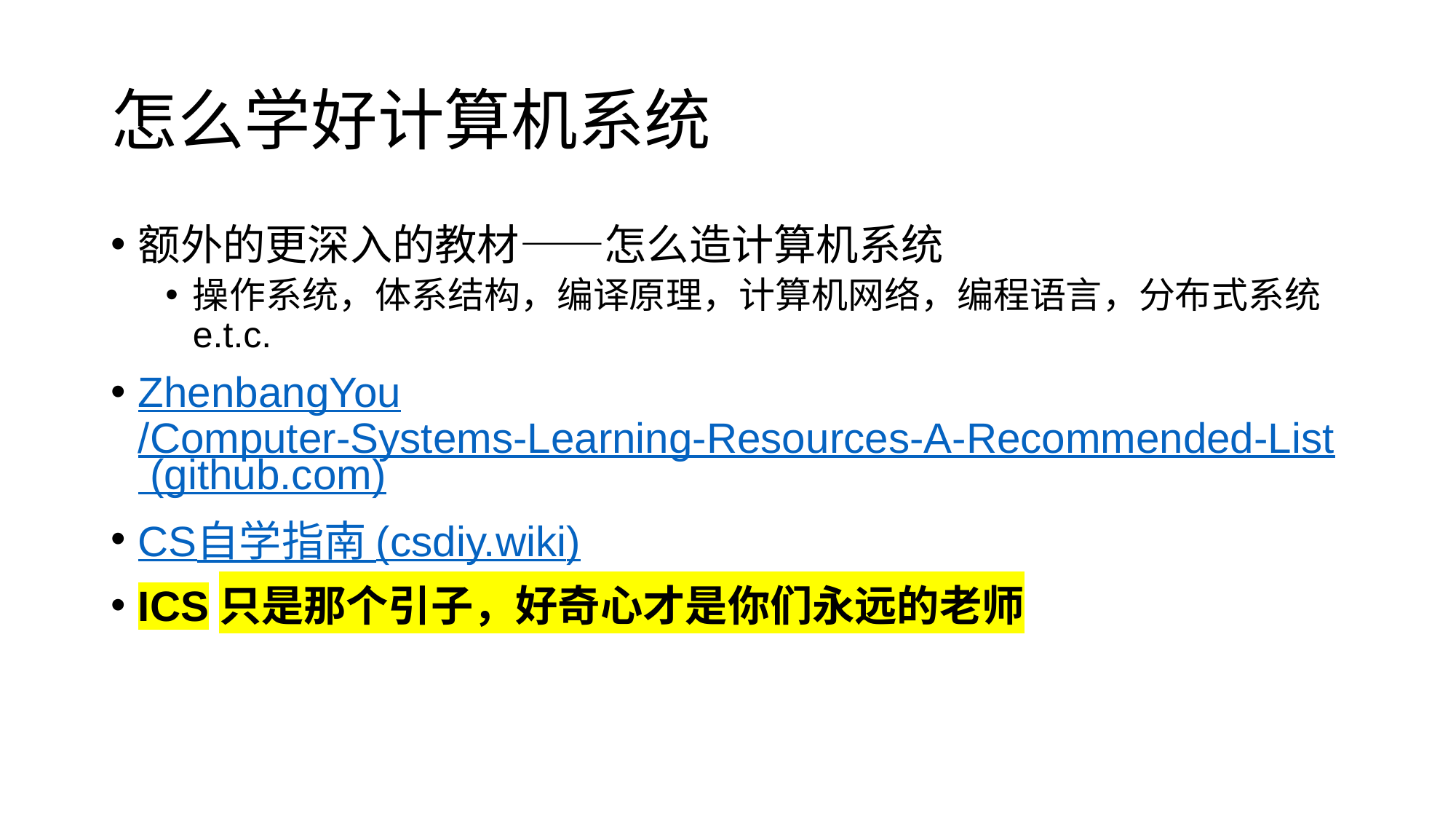

# 怎么学好计算机系统
额外的更深入的教材——怎么造计算机系统
操作系统，体系结构，编译原理，计算机网络，编程语言，分布式系统 e.t.c.
ZhenbangYou/Computer-Systems-Learning-Resources-A-Recommended-List (github.com)
CS自学指南 (csdiy.wiki)
ICS只是那个引子，好奇心才是你们永远的老师